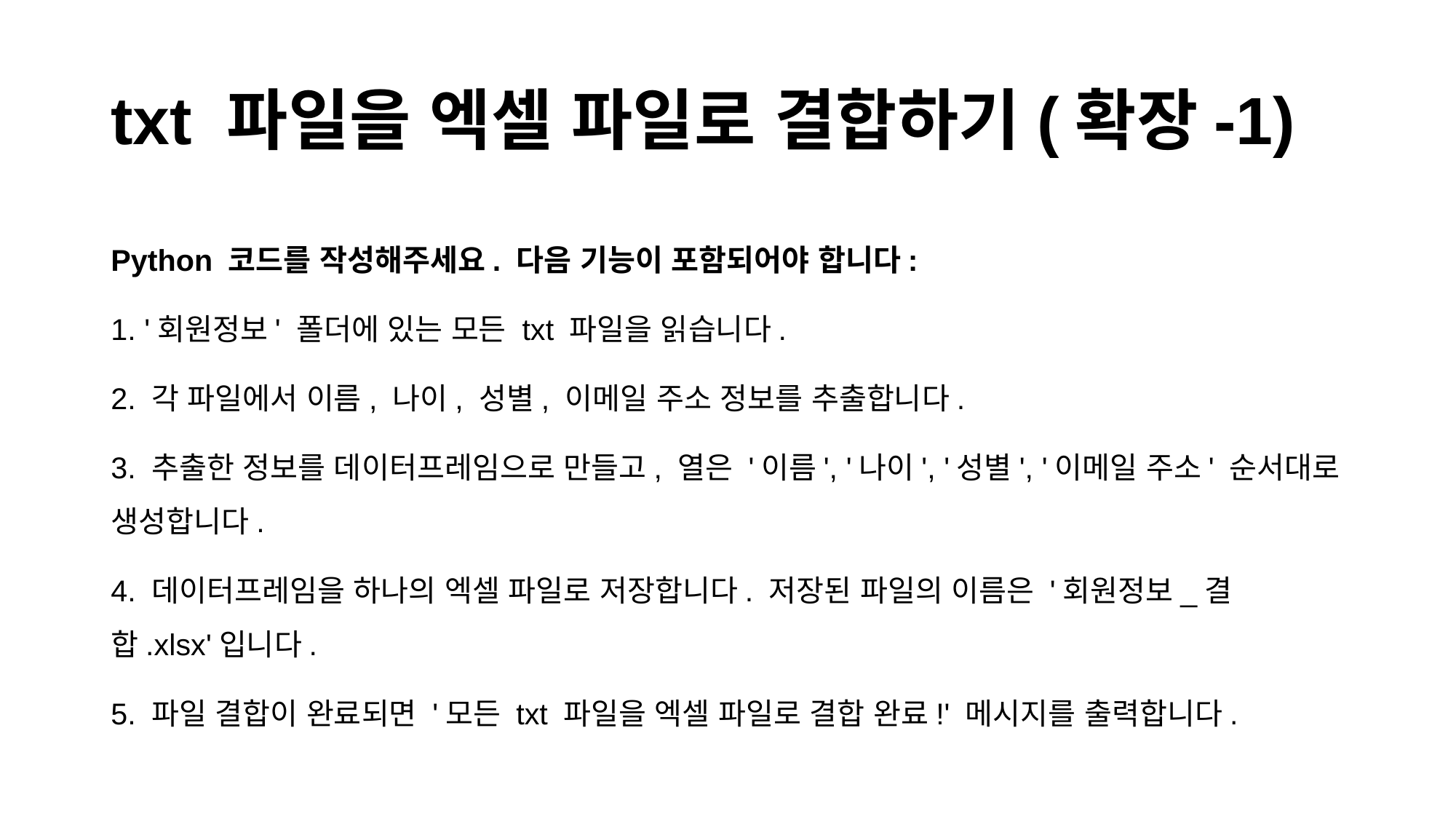

# txt 파일을 엑셀 파일로 결합하기(확장-1)
Python 코드를 작성해주세요. 다음 기능이 포함되어야 합니다:
1. '회원정보' 폴더에 있는 모든 txt 파일을 읽습니다.
2. 각 파일에서 이름, 나이, 성별, 이메일 주소 정보를 추출합니다.
3. 추출한 정보를 데이터프레임으로 만들고, 열은 '이름', '나이', '성별', '이메일 주소' 순서대로 생성합니다.
4. 데이터프레임을 하나의 엑셀 파일로 저장합니다. 저장된 파일의 이름은 '회원정보_결합.xlsx'입니다.
5. 파일 결합이 완료되면 '모든 txt 파일을 엑셀 파일로 결합 완료!' 메시지를 출력합니다.